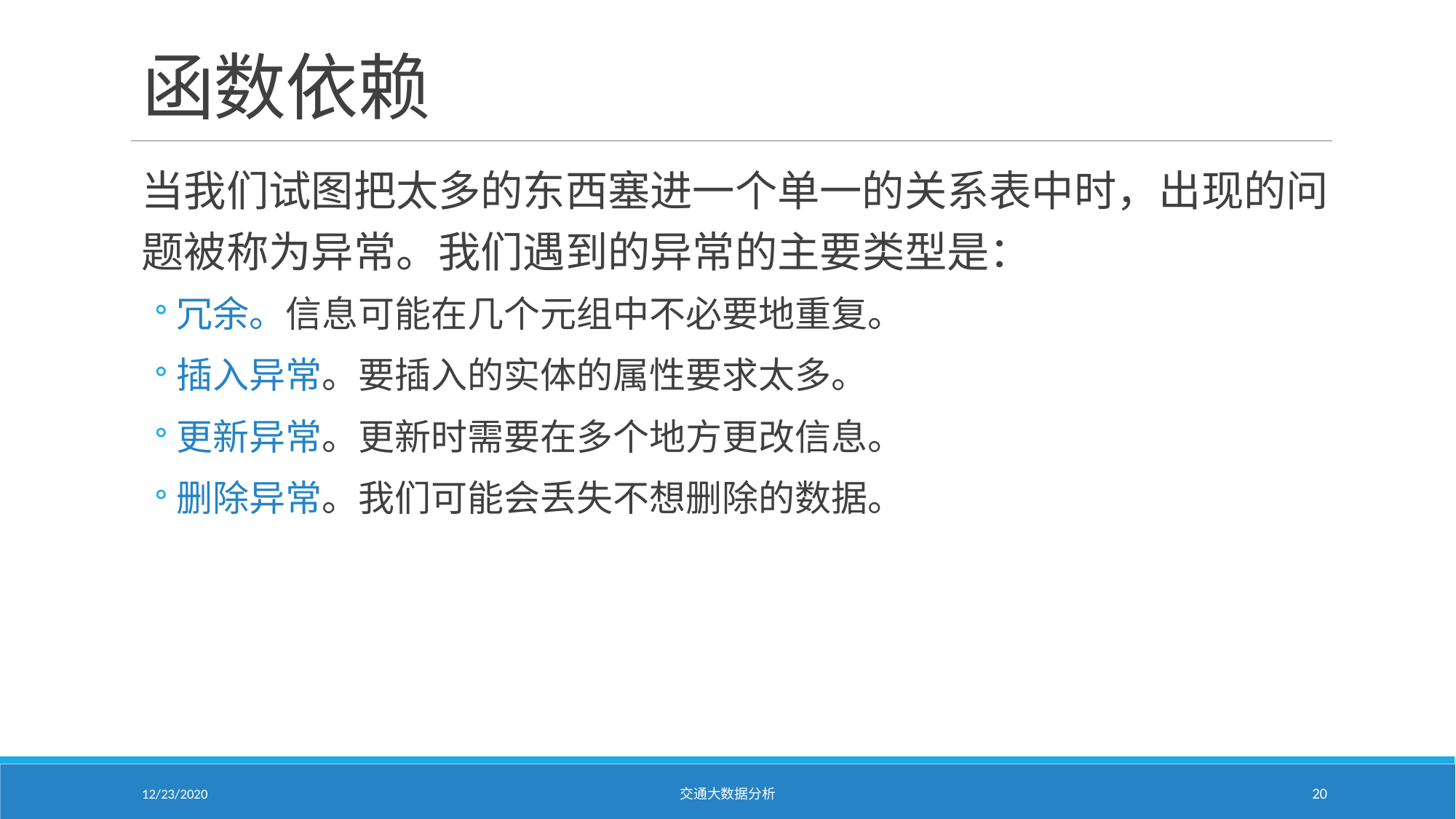

# 函数依赖
当我们试图把太多的东西塞进一个单一的关系表中时，出现的问题被称为异常。我们遇到的异常的主要类型是：
冗余。信息可能在几个元组中不必要地重复。
插入异常。要插入的实体的属性要求太多。
更新异常。更新时需要在多个地方更改信息。
删除异常。我们可能会丢失不想删除的数据。
12/23/2020
交通大数据分析
20